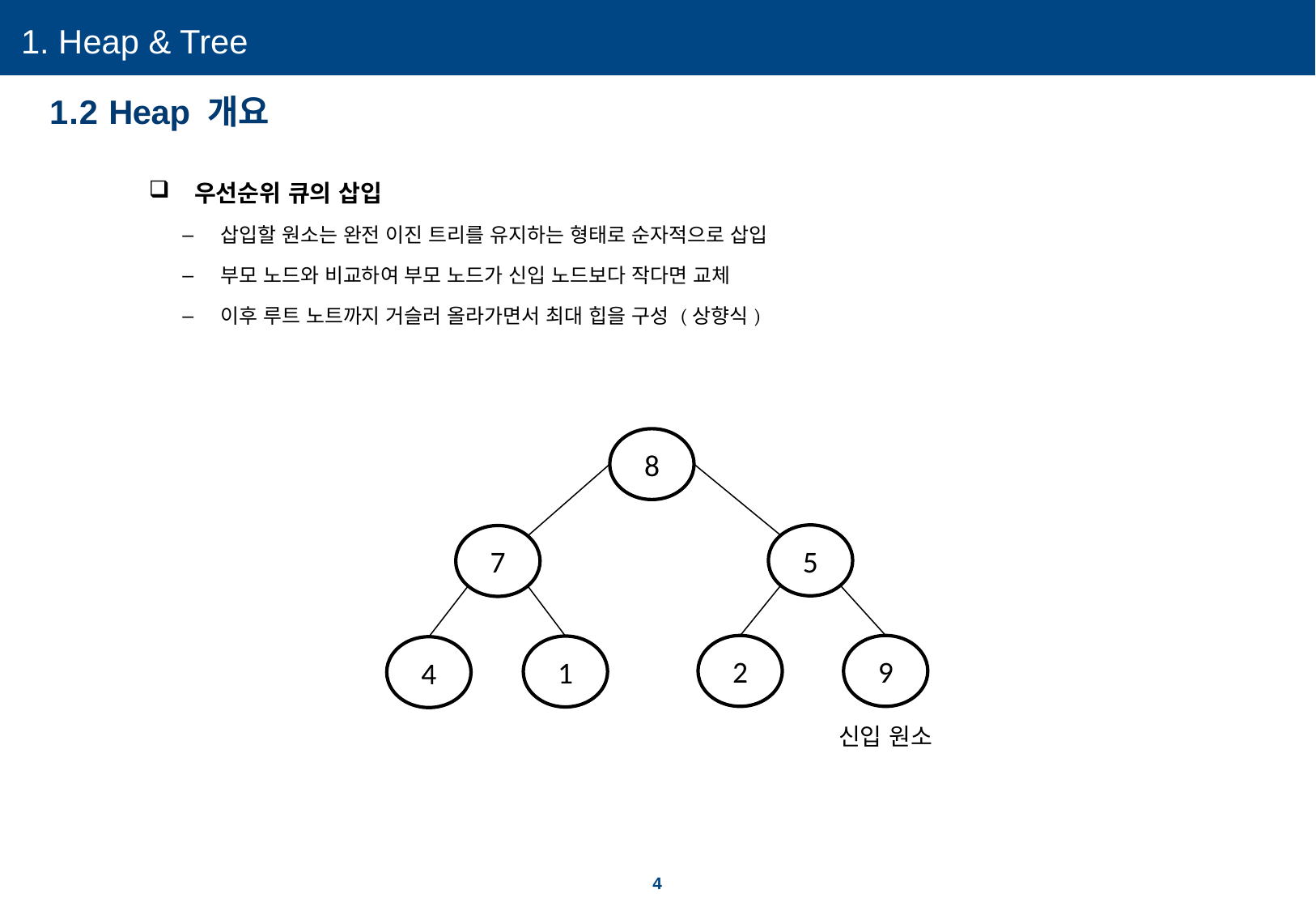

1. Heap & Tree
1.2 Heap 개요
우선순위 큐의 삽입
삽입할 원소는 완전 이진 트리를 유지하는 형태로 순자적으로 삽입
부모 노드와 비교하여 부모 노드가 신입 노드보다 작다면 교체
이후 루트 노트까지 거슬러 올라가면서 최대 힙을 구성 (상향식)
8
5
7
2
9
1
4
신입 원소
4